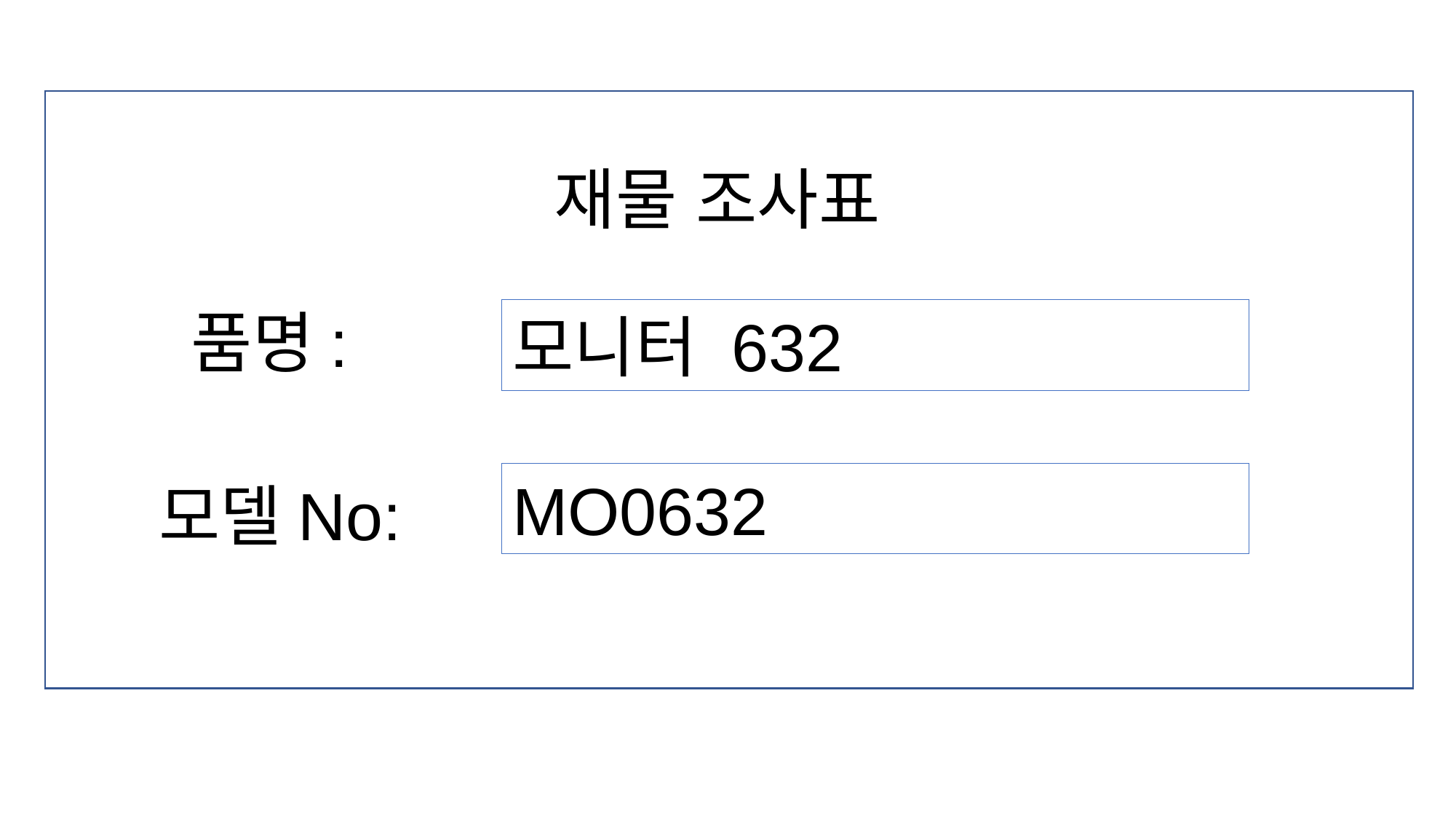

재물 조사표
품명:
모니터 632
MO0632
모델No: